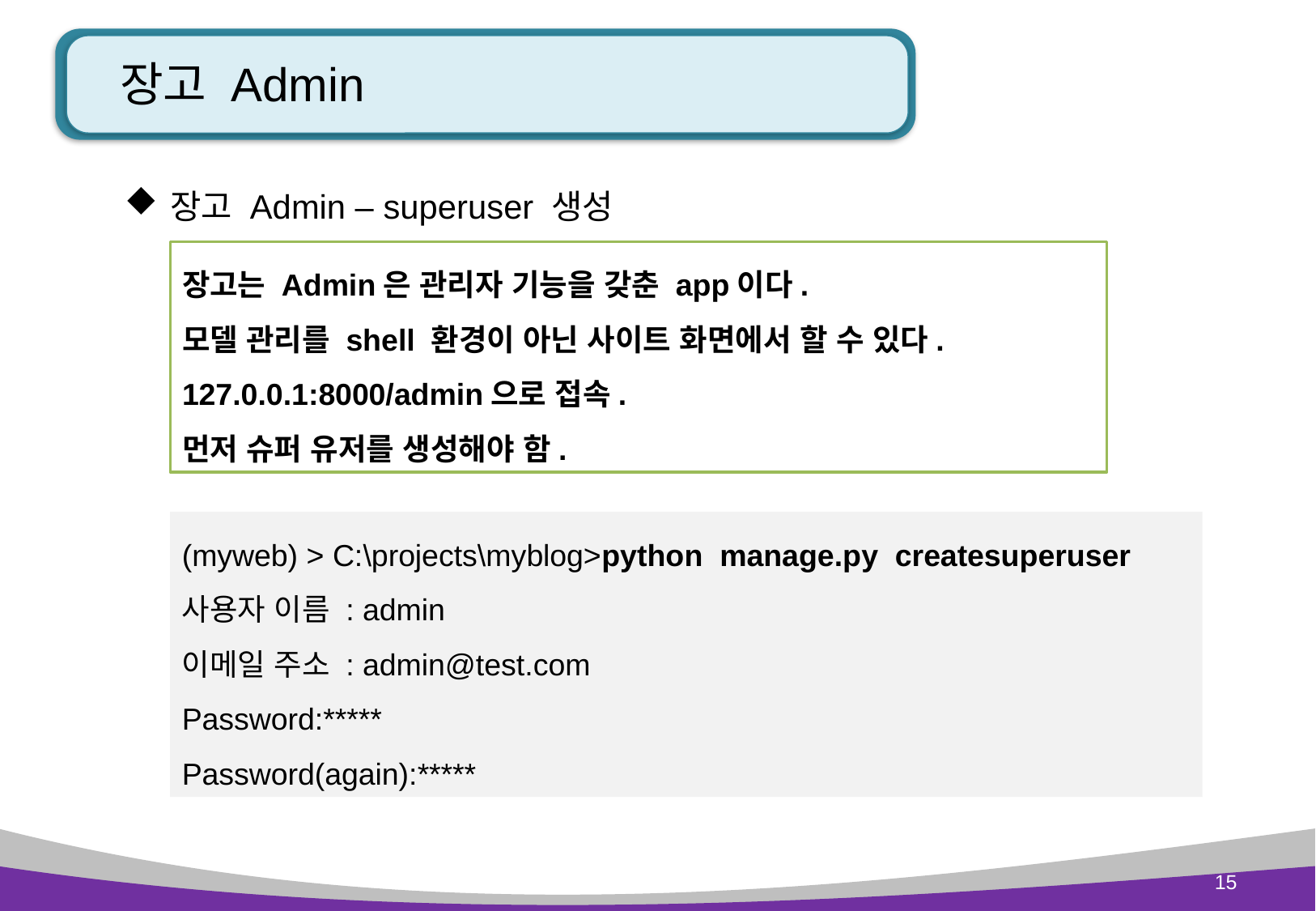

# 장고 Admin
장고 Admin – superuser 생성
장고는 Admin은 관리자 기능을 갖춘 app이다.
모델 관리를 shell 환경이 아닌 사이트 화면에서 할 수 있다.
127.0.0.1:8000/admin으로 접속.
먼저 슈퍼 유저를 생성해야 함.
(myweb) > C:\projects\myblog>python  manage.py  createsuperuser
사용자 이름 : admin
이메일 주소 : admin@test.com
Password:*****
Password(again):*****
15